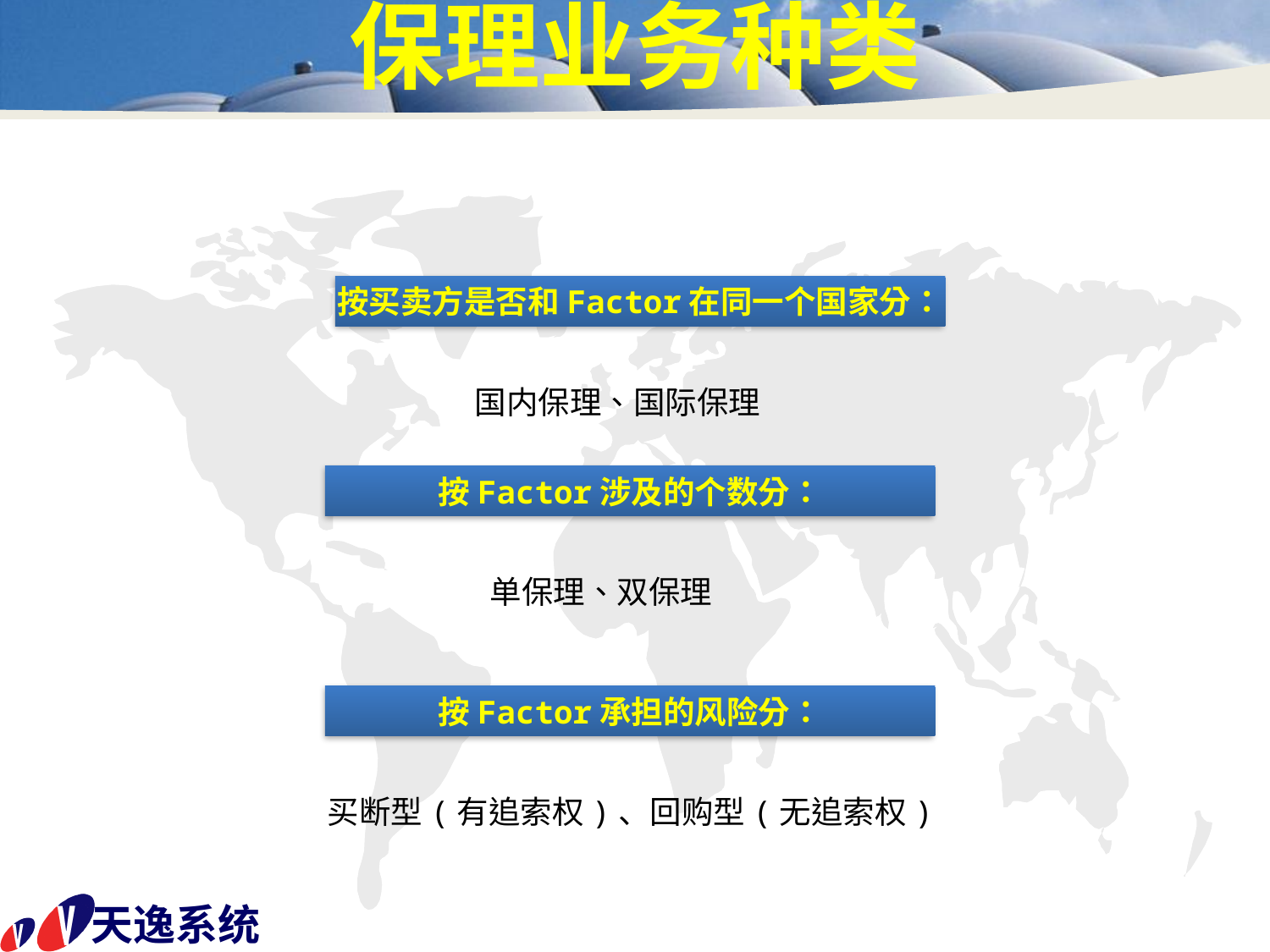

# 保理业务种类
按买卖方是否和Factor在同一个国家分：
 国内保理、国际保理
按Factor涉及的个数分：
单保理、双保理
按Factor承担的风险分：
买断型(有追索权)、回购型(无追索权)